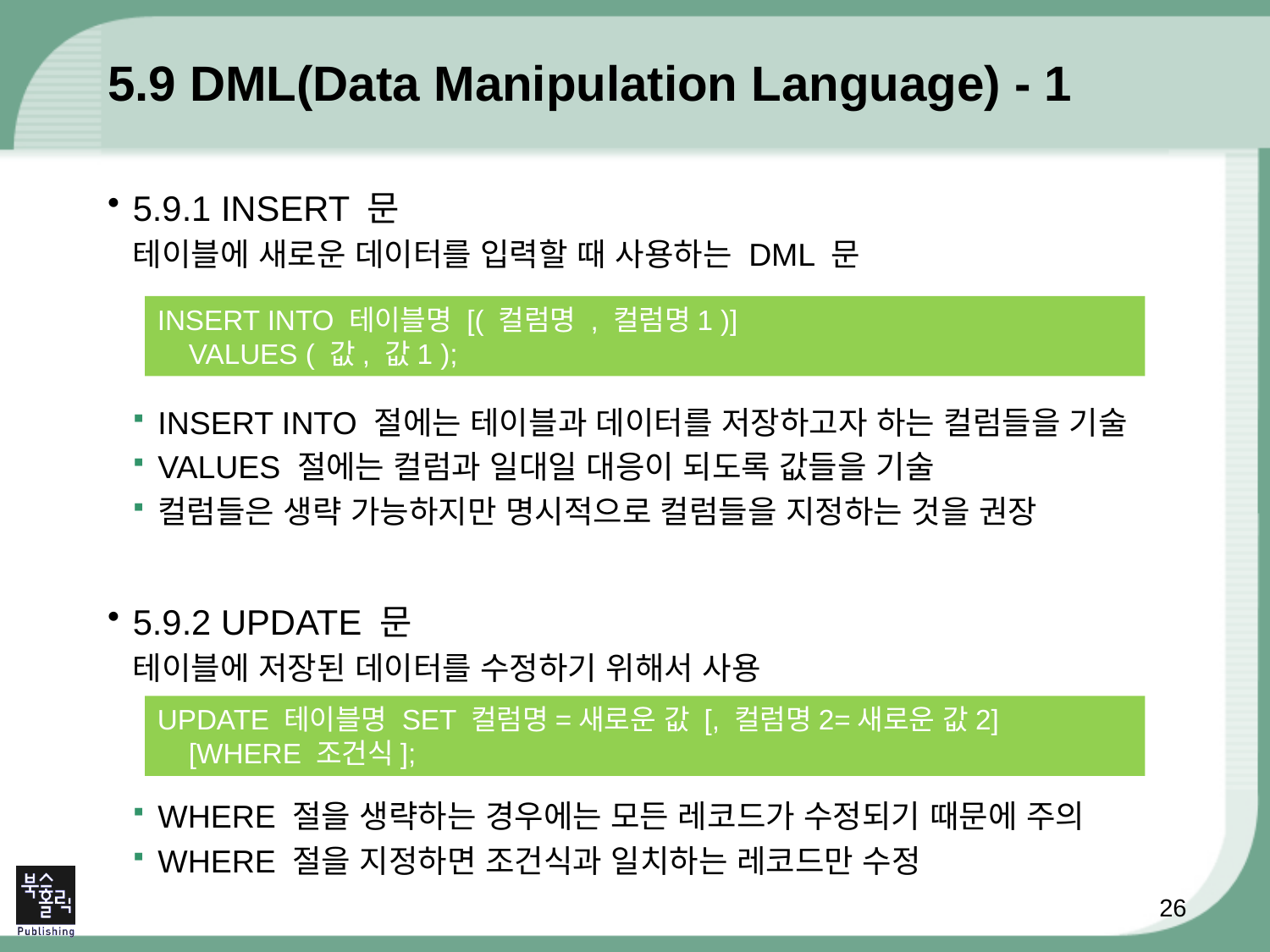

# 5.9 DML(Data Manipulation Language) - 1
5.9.1 INSERT 문
테이블에 새로운 데이터를 입력할 때 사용하는 DML 문

INSERT INTO 절에는 테이블과 데이터를 저장하고자 하는 컬럼들을 기술
VALUES 절에는 컬럼과 일대일 대응이 되도록 값들을 기술
컬럼들은 생략 가능하지만 명시적으로 컬럼들을 지정하는 것을 권장

5.9.2 UPDATE 문
테이블에 저장된 데이터를 수정하기 위해서 사용

WHERE 절을 생략하는 경우에는 모든 레코드가 수정되기 때문에 주의
WHERE 절을 지정하면 조건식과 일치하는 레코드만 수정
INSERT INTO 테이블명 [( 컬럼명 , 컬럼명1 )]
    VALUES ( 값, 값1 );
UPDATE 테이블명 SET 컬럼명=새로운 값 [, 컬럼명2=새로운 값2]
    [WHERE 조건식];
26